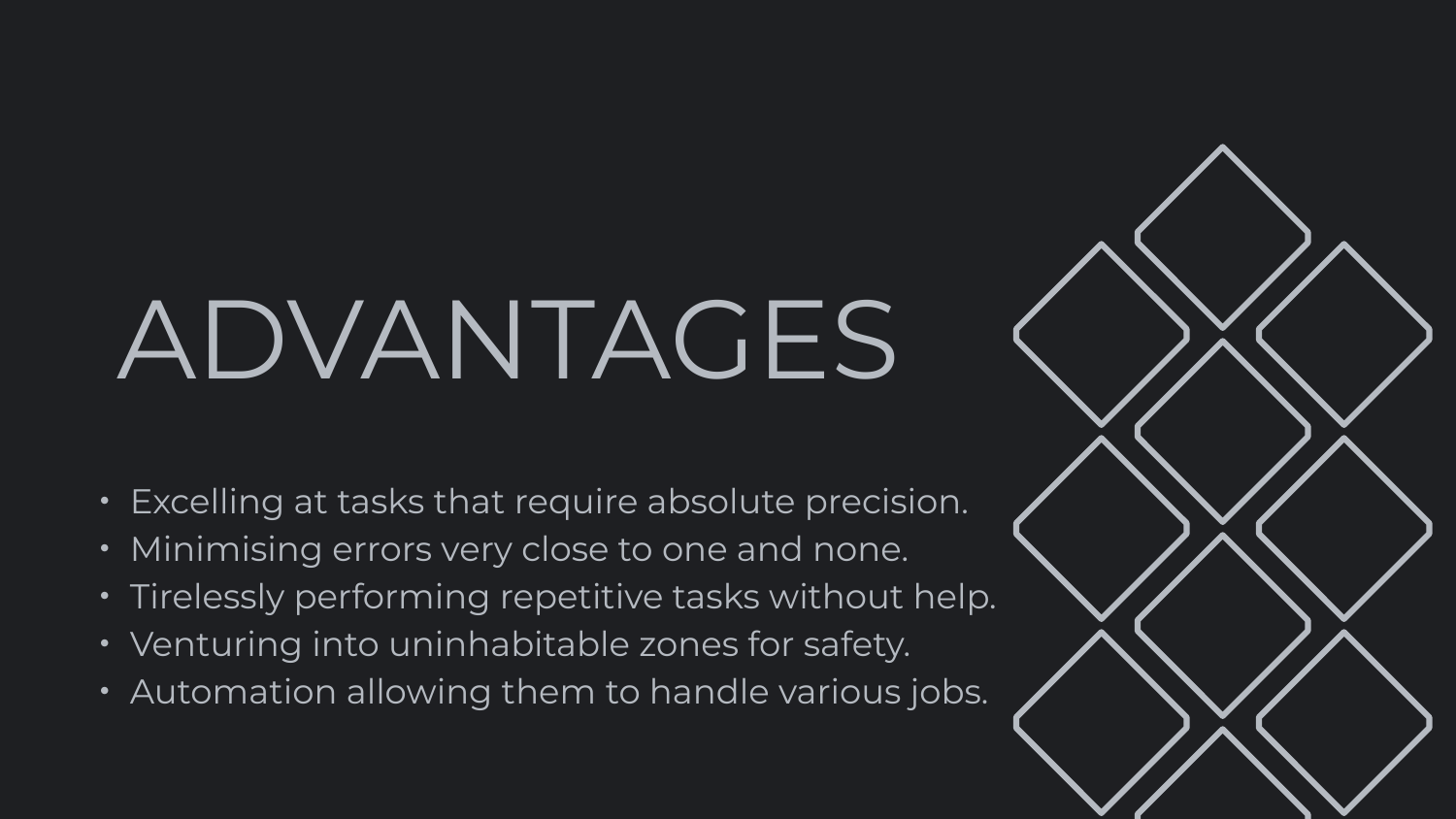

# ADVANTAGES

・Excelling at tasks that require absolute precision.
・Minimising errors very close to one and none.
・Tirelessly performing repetitive tasks without help.
・Venturing into uninhabitable zones for safety.
・Automation allowing them to handle various jobs.